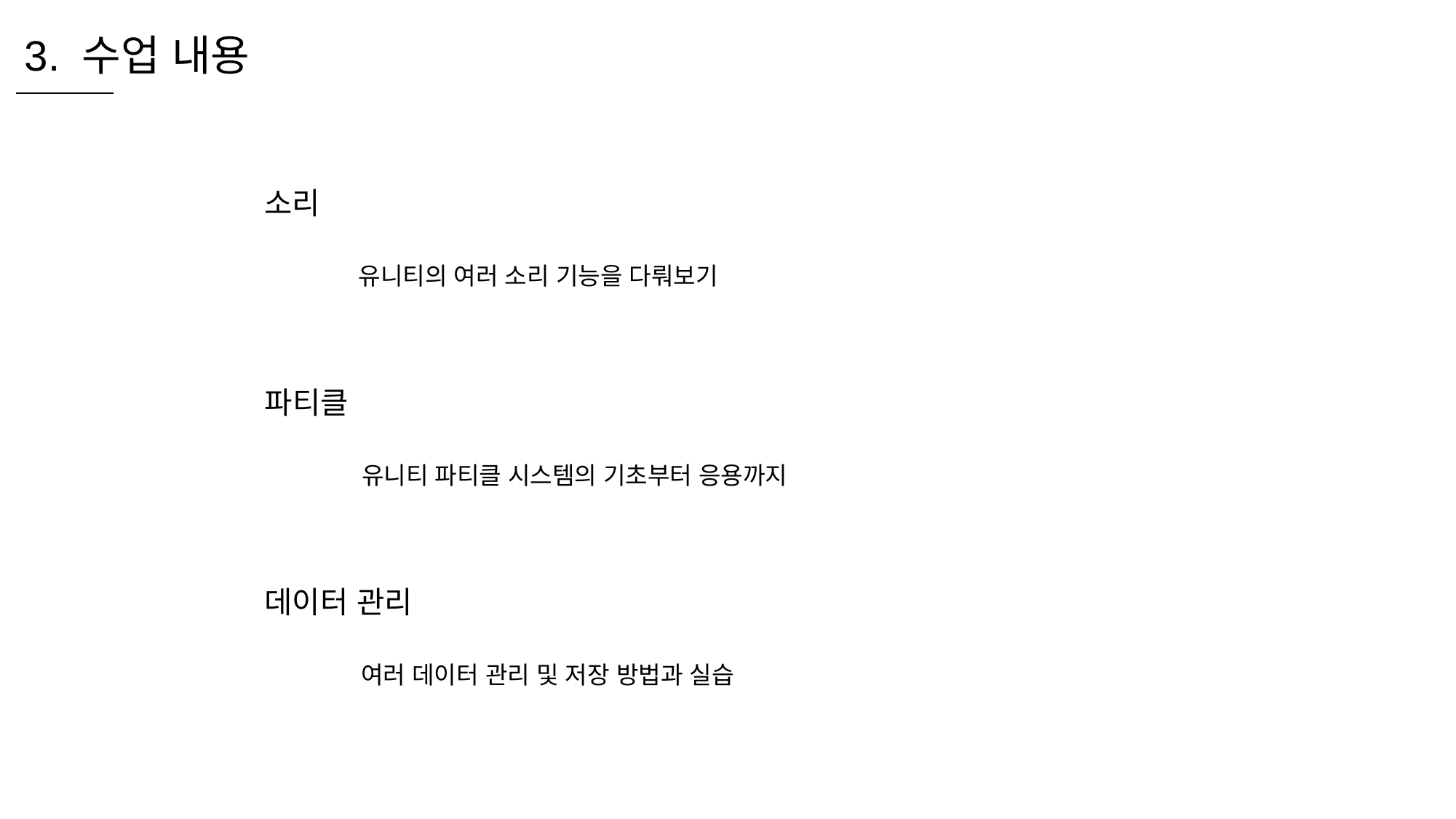

3. 수업 내용
소리
유니티의 여러 소리 기능을 다뤄보기
파티클
유니티 파티클 시스템의 기초부터 응용까지
데이터 관리
여러 데이터 관리 및 저장 방법과 실습